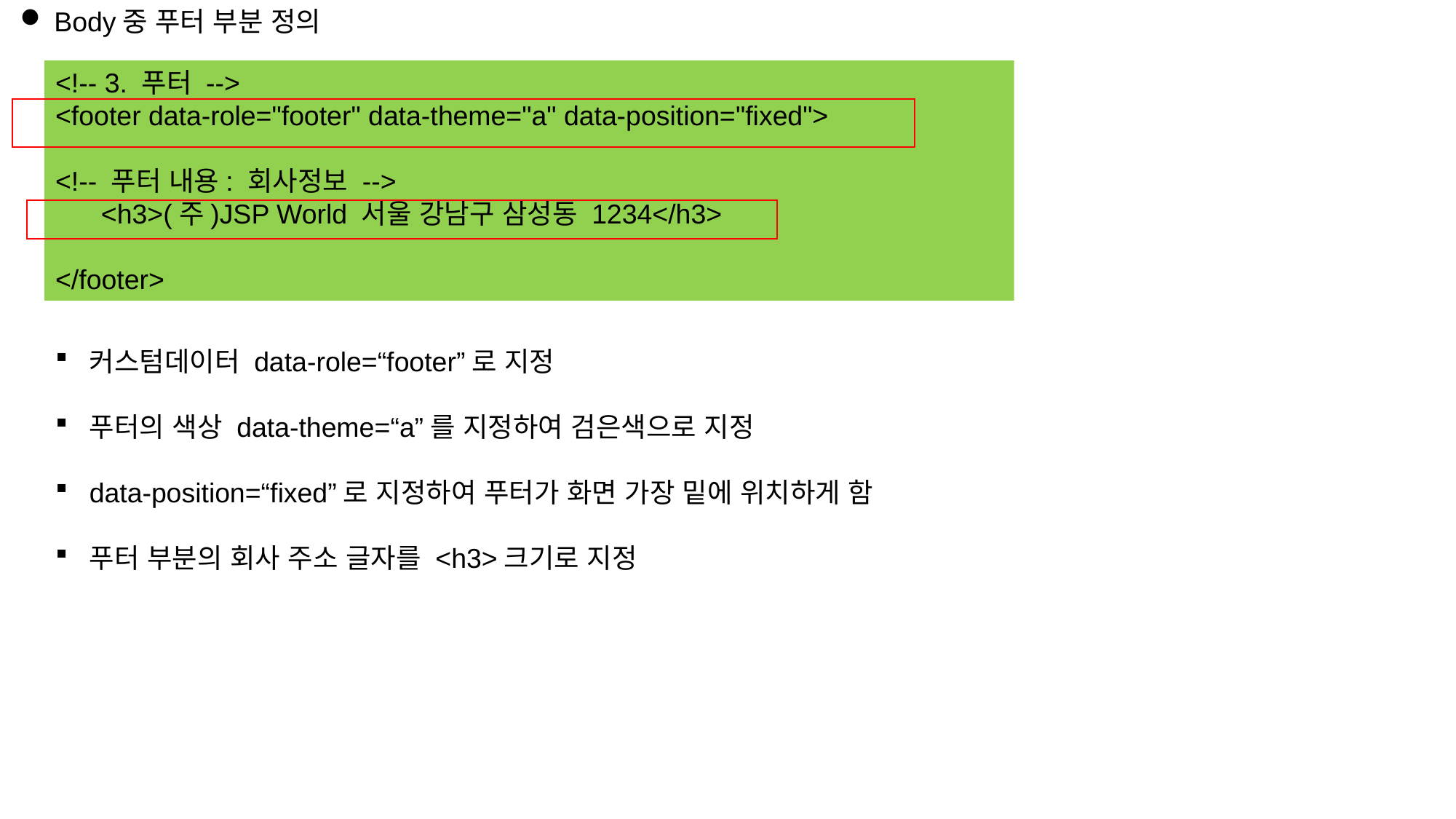

Body중 푸터 부분 정의
<!-- 3. 푸터 -->
<footer data-role="footer" data-theme="a" data-position="fixed">

<!-- 푸터 내용: 회사정보 -->
      <h3>(주)JSP World 서울 강남구 삼성동 1234</h3>

</footer>

커스텀데이터 data-role=“footer”로 지정

푸터의 색상 data-theme=“a”를 지정하여 검은색으로 지정

data-position=“fixed”로 지정하여 푸터가 화면 가장 밑에 위치하게 함

푸터 부분의 회사 주소 글자를 <h3>크기로 지정